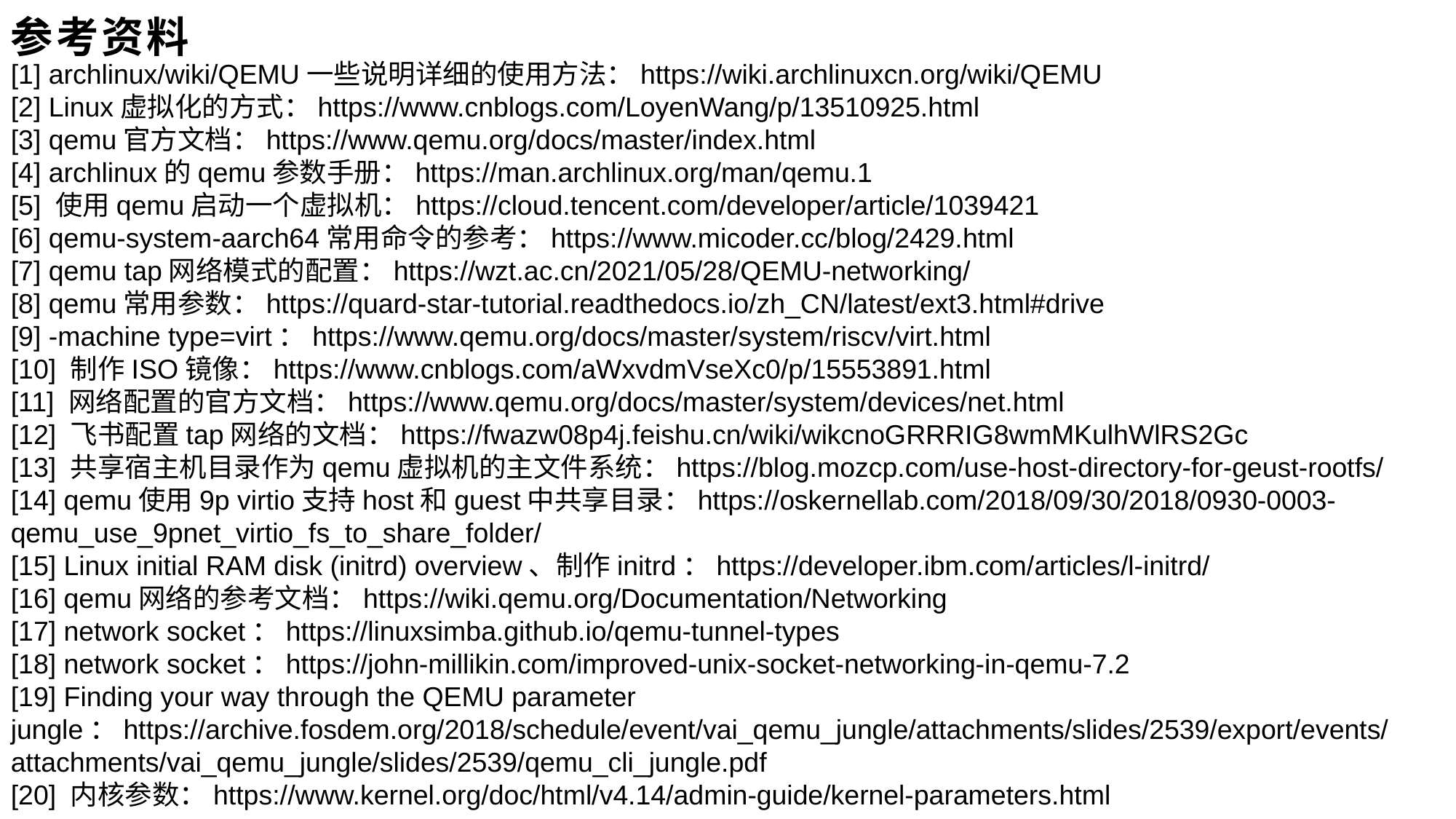

参考资料
[1] archlinux/wiki/QEMU一些说明详细的使用方法：https://wiki.archlinuxcn.org/wiki/QEMU
[2] Linux虚拟化的方式：https://www.cnblogs.com/LoyenWang/p/13510925.html
[3] qemu官方文档：https://www.qemu.org/docs/master/index.html
[4] archlinux的qemu参数手册：https://man.archlinux.org/man/qemu.1
[5] 使用qemu启动一个虚拟机：https://cloud.tencent.com/developer/article/1039421
[6] qemu-system-aarch64常用命令的参考：https://www.micoder.cc/blog/2429.html
[7] qemu tap网络模式的配置：https://wzt.ac.cn/2021/05/28/QEMU-networking/
[8] qemu常用参数：https://quard-star-tutorial.readthedocs.io/zh_CN/latest/ext3.html#drive
[9] -machine type=virt：https://www.qemu.org/docs/master/system/riscv/virt.html
[10] 制作ISO镜像：https://www.cnblogs.com/aWxvdmVseXc0/p/15553891.html
[11] 网络配置的官方文档：https://www.qemu.org/docs/master/system/devices/net.html
[12] 飞书配置tap网络的文档：https://fwazw08p4j.feishu.cn/wiki/wikcnoGRRRIG8wmMKulhWlRS2Gc
[13] 共享宿主机目录作为qemu虚拟机的主文件系统：https://blog.mozcp.com/use-host-directory-for-geust-rootfs/
[14] qemu使用9p virtio支持host和guest中共享目录：https://oskernellab.com/2018/09/30/2018/0930-0003-qemu_use_9pnet_virtio_fs_to_share_folder/
[15] Linux initial RAM disk (initrd) overview、制作initrd：https://developer.ibm.com/articles/l-initrd/
[16] qemu网络的参考文档：https://wiki.qemu.org/Documentation/Networking
[17] network socket：https://linuxsimba.github.io/qemu-tunnel-types
[18] network socket：https://john-millikin.com/improved-unix-socket-networking-in-qemu-7.2
[19] Finding your way through the QEMU parameter jungle：https://archive.fosdem.org/2018/schedule/event/vai_qemu_jungle/attachments/slides/2539/export/events/attachments/vai_qemu_jungle/slides/2539/qemu_cli_jungle.pdf
[20] 内核参数：https://www.kernel.org/doc/html/v4.14/admin-guide/kernel-parameters.html